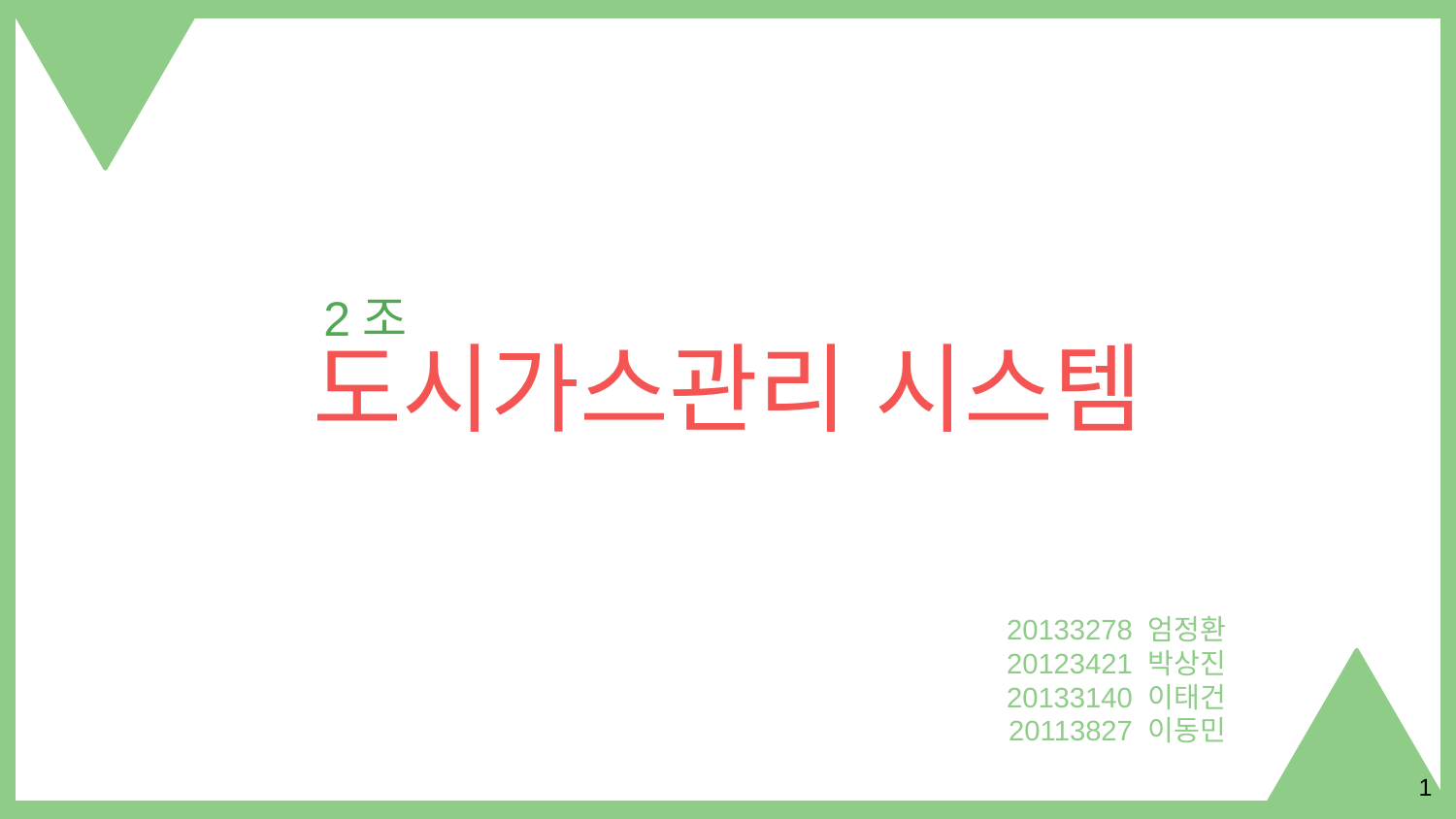

2조
도시가스관리 시스템
20133278 엄정환
20123421 박상진
20133140 이태건
20113827 이동민
1